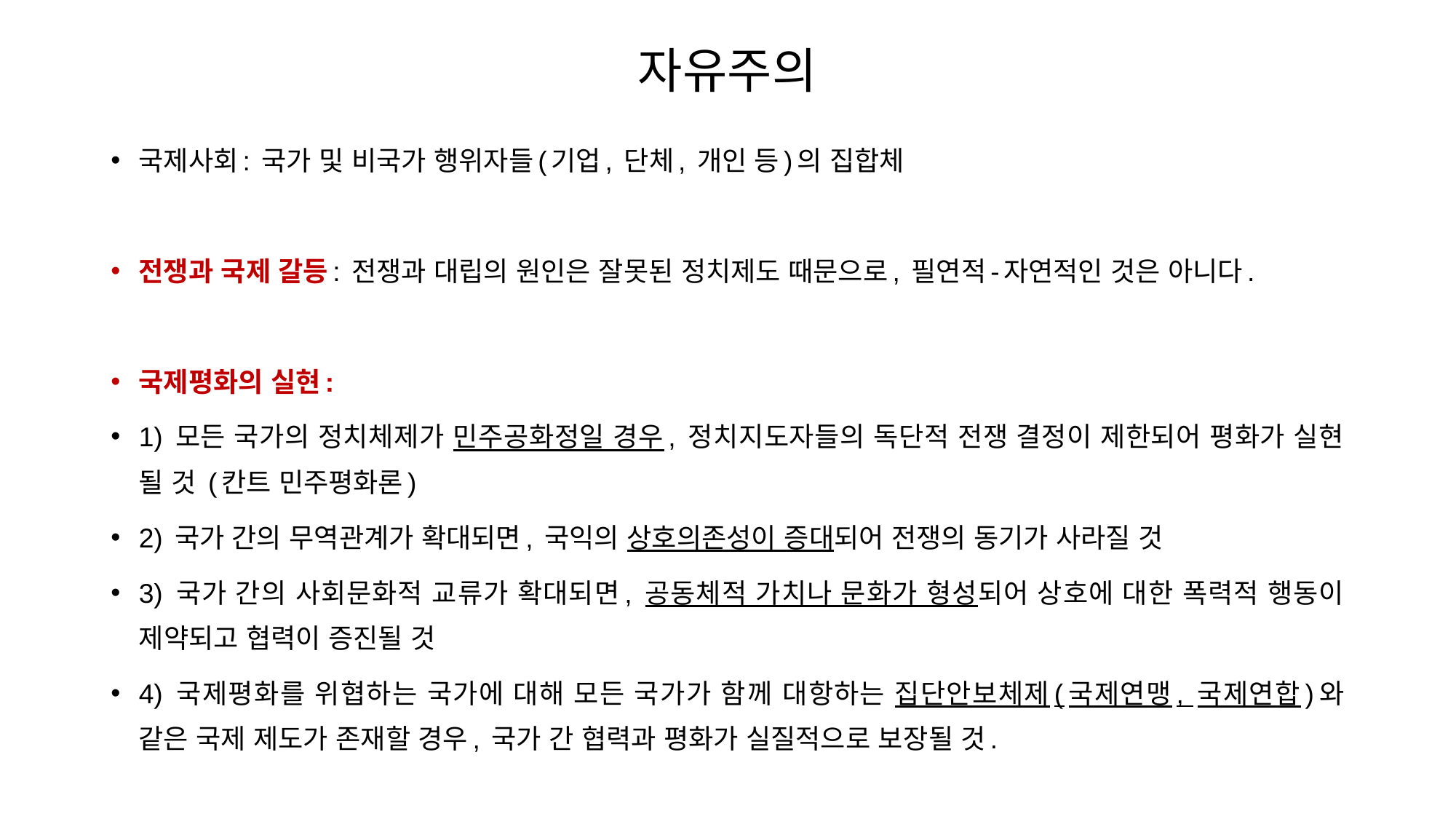

# 자유주의
국제사회: 국가 및 비국가 행위자들(기업, 단체, 개인 등)의 집합체

전쟁과 국제 갈등: 전쟁과 대립의 원인은 잘못된 정치제도 때문으로, 필연적-자연적인 것은 아니다.

국제평화의 실현:
1) 모든 국가의 정치체제가 민주공화정일 경우, 정치지도자들의 독단적 전쟁 결정이 제한되어 평화가 실현 될 것 (칸트 민주평화론)
2) 국가 간의 무역관계가 확대되면, 국익의 상호의존성이 증대되어 전쟁의 동기가 사라질 것
3) 국가 간의 사회문화적 교류가 확대되면, 공동체적 가치나 문화가 형성되어 상호에 대한 폭력적 행동이 제약되고 협력이 증진될 것
4) 국제평화를 위협하는 국가에 대해 모든 국가가 함께 대항하는 집단안보체제(국제연맹, 국제연합)와 같은 국제 제도가 존재할 경우, 국가 간 협력과 평화가 실질적으로 보장될 것.